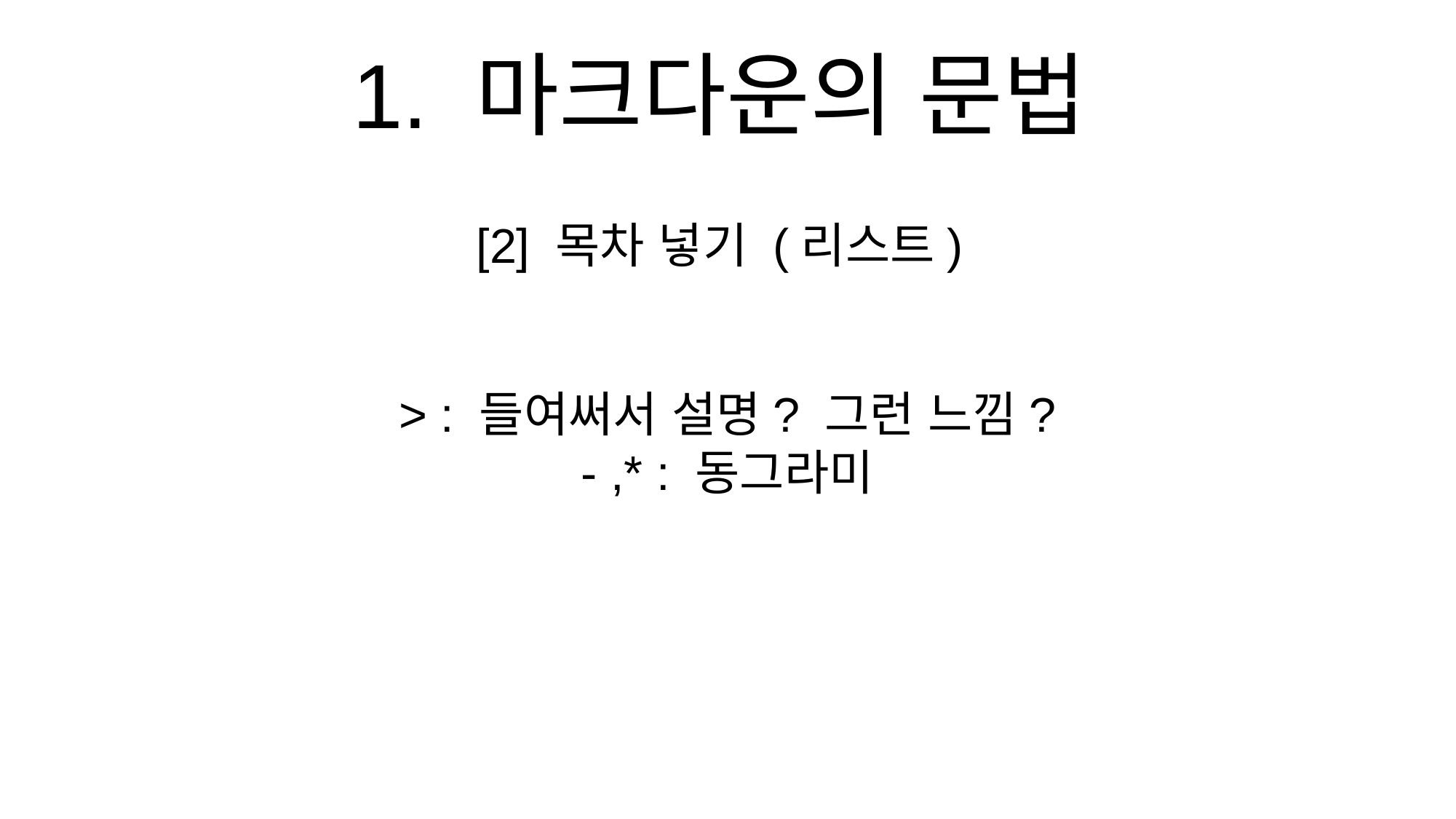

1. 마크다운의 문법
[2] 목차 넣기 (리스트)
> : 들여써서 설명? 그런 느낌?
- ,* : 동그라미